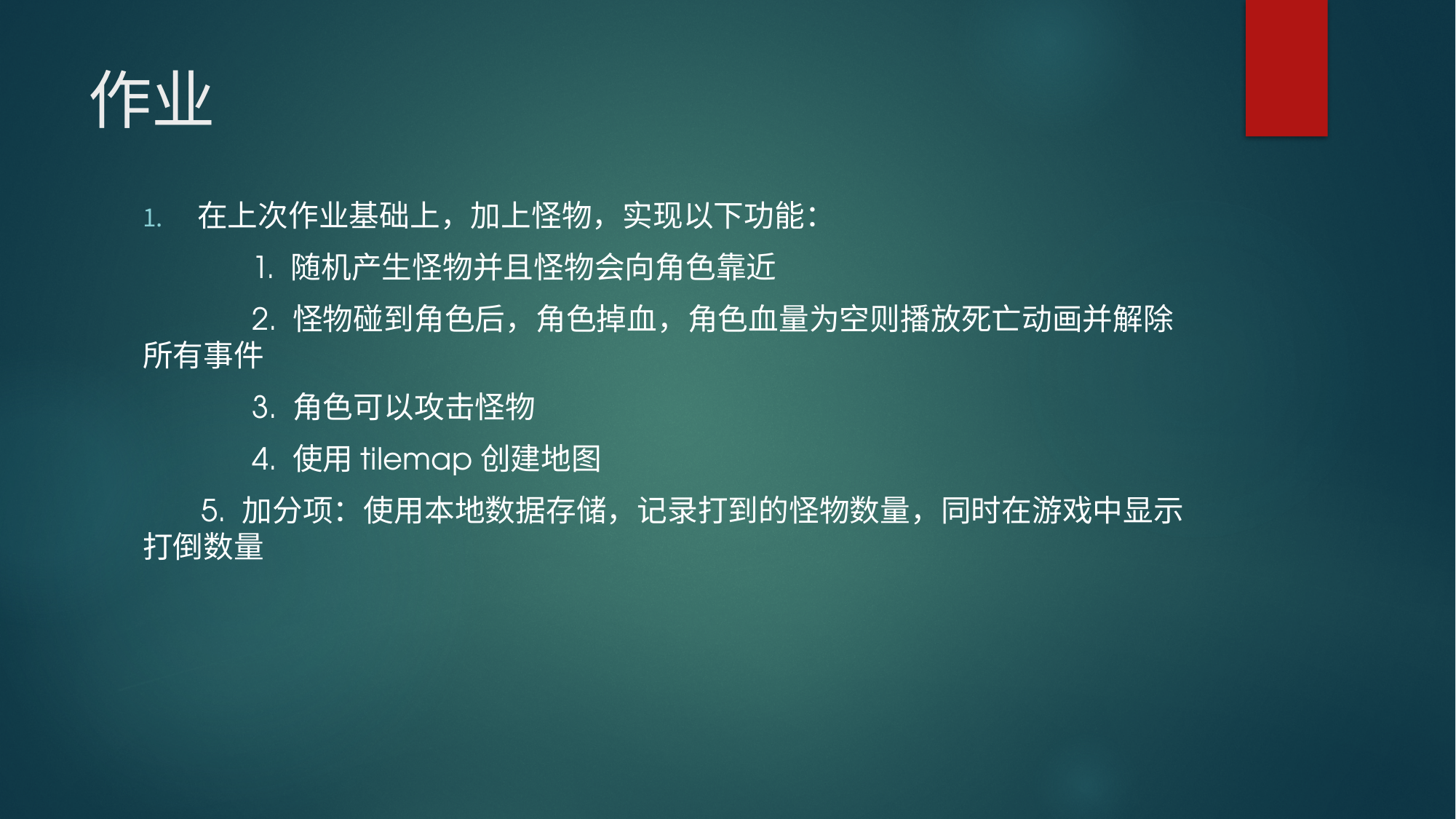

# 作业
在上次作业基础上，加上怪物，实现以下功能：
	1. 随机产生怪物并且怪物会向角色靠近
	2. 怪物碰到角色后，角色掉血，角色血量为空则播放死亡动画并解除所有事件
	3. 角色可以攻击怪物
	4. 使用tilemap创建地图
       5. 加分项：使用本地数据存储，记录打到的怪物数量，同时在游戏中显示打倒数量